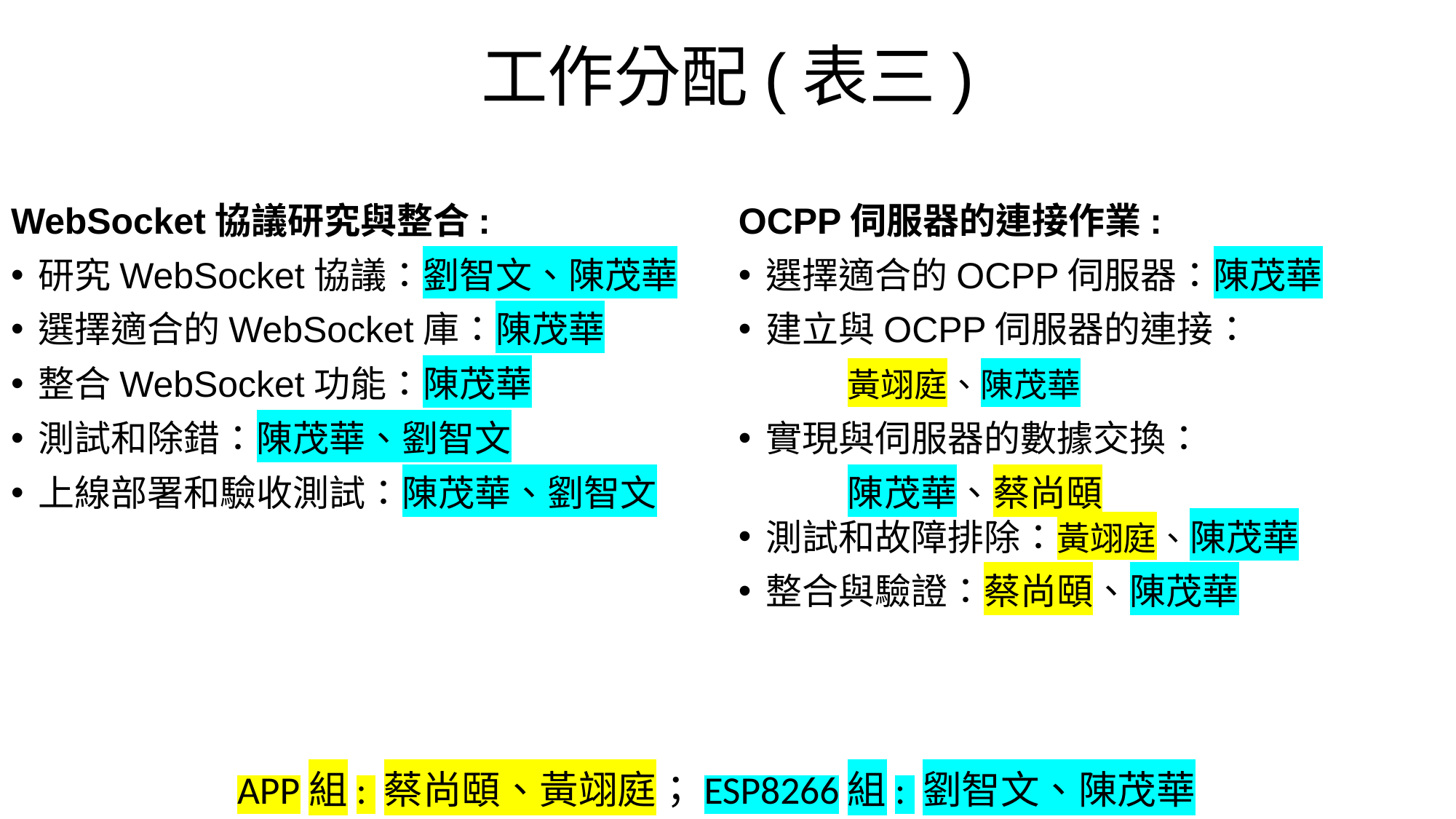

# 工作分配(表三)
WebSocket協議研究與整合:
研究WebSocket協議：劉智文、陳茂華
選擇適合的WebSocket庫：陳茂華
整合WebSocket功能：陳茂華
測試和除錯：陳茂華、劉智文
上線部署和驗收測試：陳茂華、劉智文
OCPP伺服器的連接作業:
選擇適合的OCPP伺服器：陳茂華
建立與OCPP伺服器的連接：
	黃翊庭、陳茂華
實現與伺服器的數據交換：
	陳茂華、蔡尚頤
測試和故障排除：黃翊庭、陳茂華
整合與驗證：蔡尚頤、陳茂華
APP組: 蔡尚頤、黃翊庭；ESP8266組: 劉智文、陳茂華